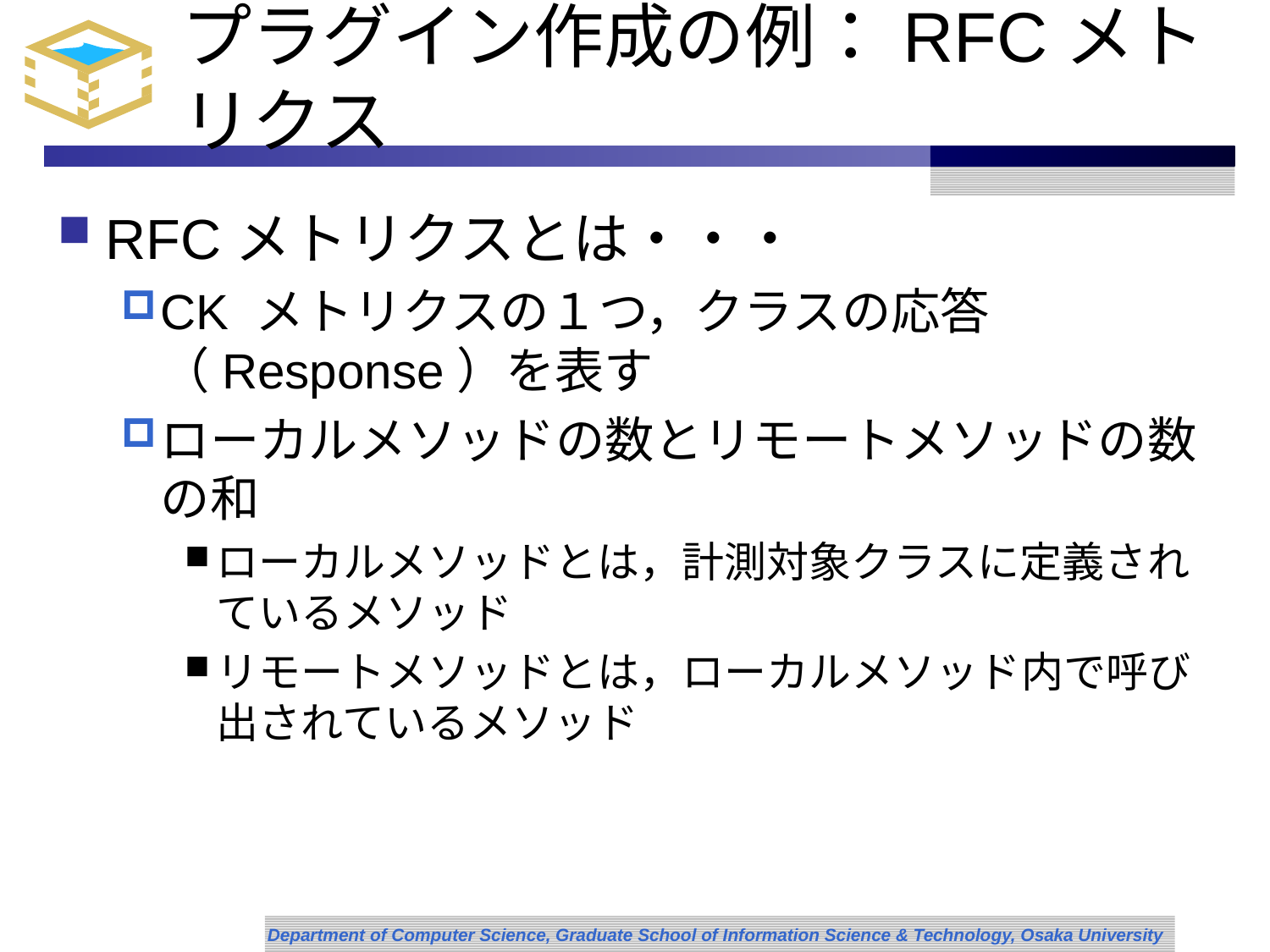

# プラグイン作成の例：RFCメトリクス
RFCメトリクスとは・・・
CK メトリクスの１つ，クラスの応答（Response）を表す
ローカルメソッドの数とリモートメソッドの数の和
ローカルメソッドとは，計測対象クラスに定義されているメソッド
リモートメソッドとは，ローカルメソッド内で呼び出されているメソッド